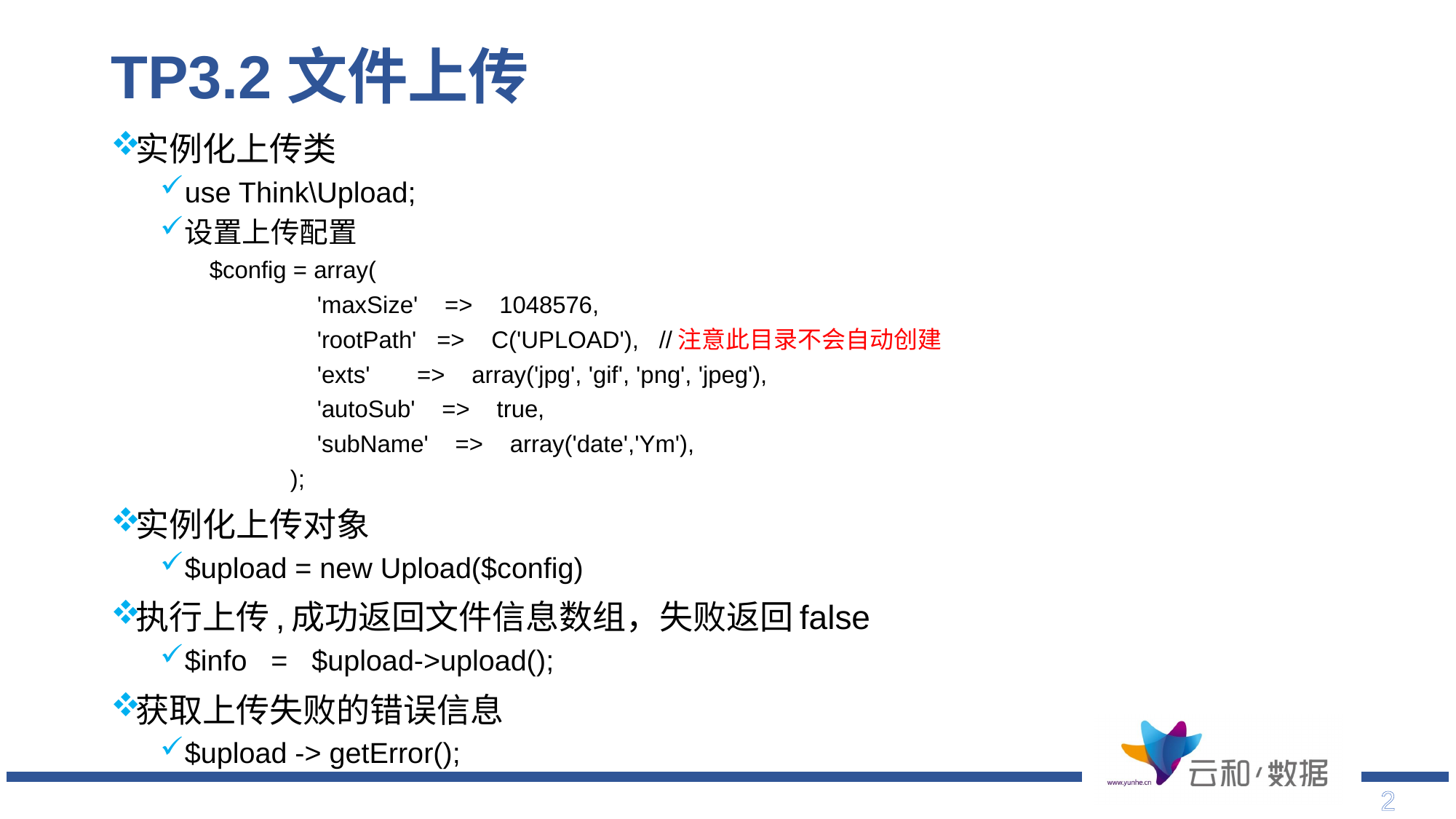

# TP3.2文件上传
实例化上传类
use Think\Upload;
设置上传配置
$config = array(
                'maxSize'    =>    1048576,
                'rootPath'   =>    C('UPLOAD'),   //注意此目录不会自动创建
                'exts'       =>    array('jpg', 'gif', 'png', 'jpeg'),
                'autoSub'    =>    true,
                'subName'    =>    array('date','Ym'),
            );
实例化上传对象
$upload = new Upload($config)
执行上传,成功返回文件信息数组，失败返回false
$info   =   $upload->upload();
获取上传失败的错误信息
$upload -> getError();